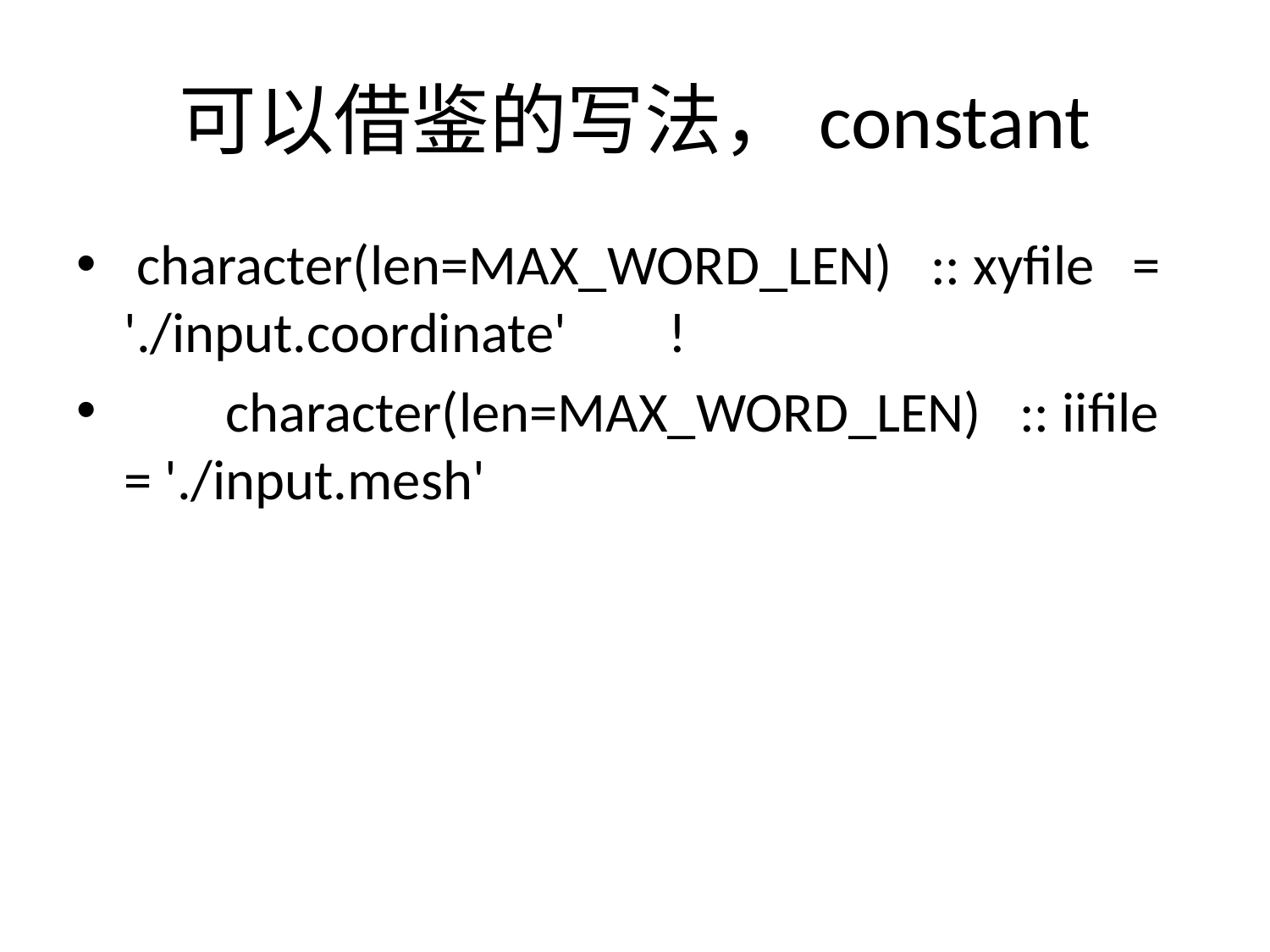

# 可以借鉴的写法，constant
 character(len=MAX_WORD_LEN)   :: xyfile   = './input.coordinate'        !
        character(len=MAX_WORD_LEN)   :: iifile   = './input.mesh'